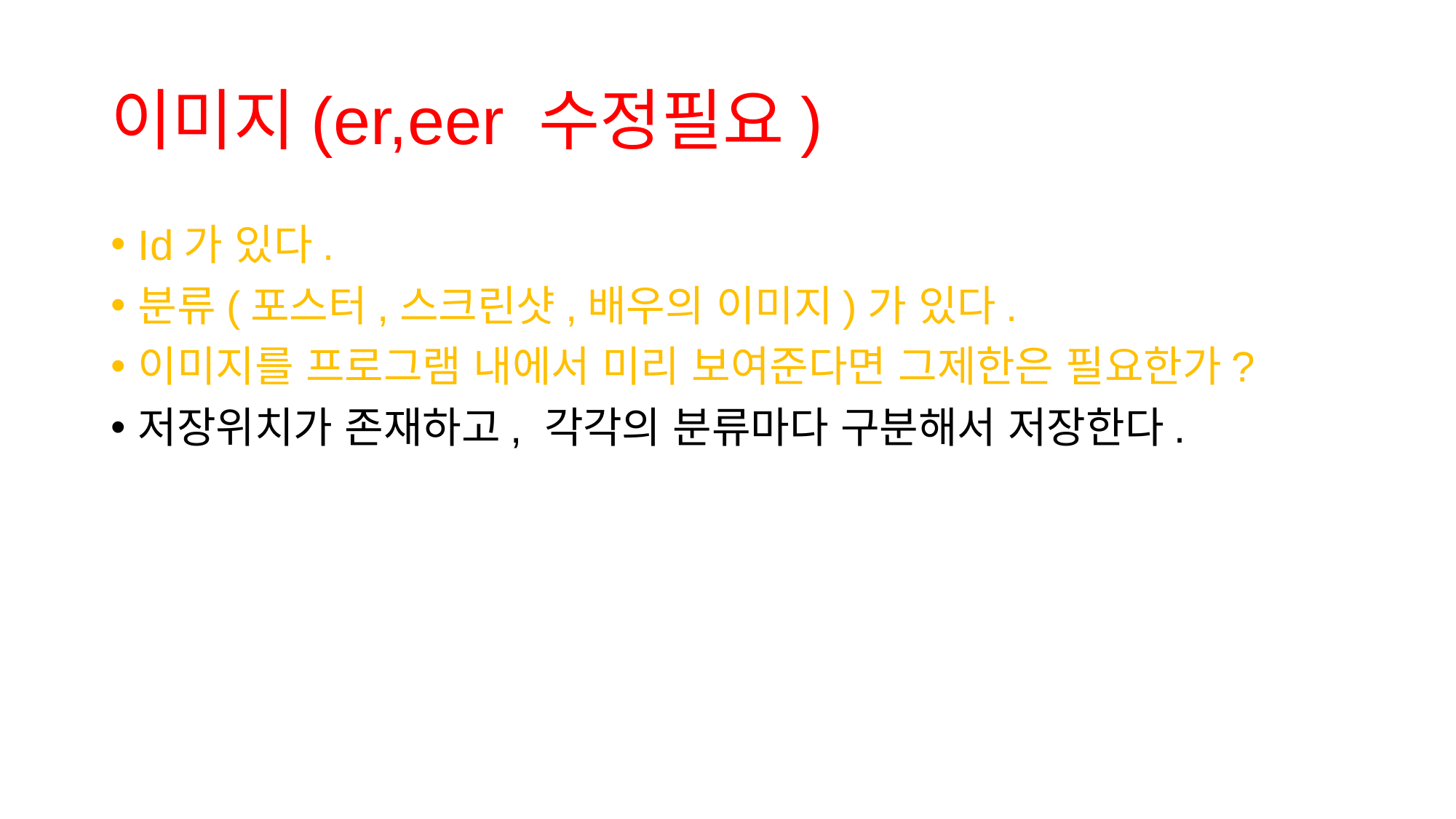

# 이미지(er,eer 수정필요)
Id가 있다.
분류(포스터,스크린샷,배우의 이미지)가 있다.
이미지를 프로그램 내에서 미리 보여준다면 그제한은 필요한가?
저장위치가 존재하고, 각각의 분류마다 구분해서 저장한다.